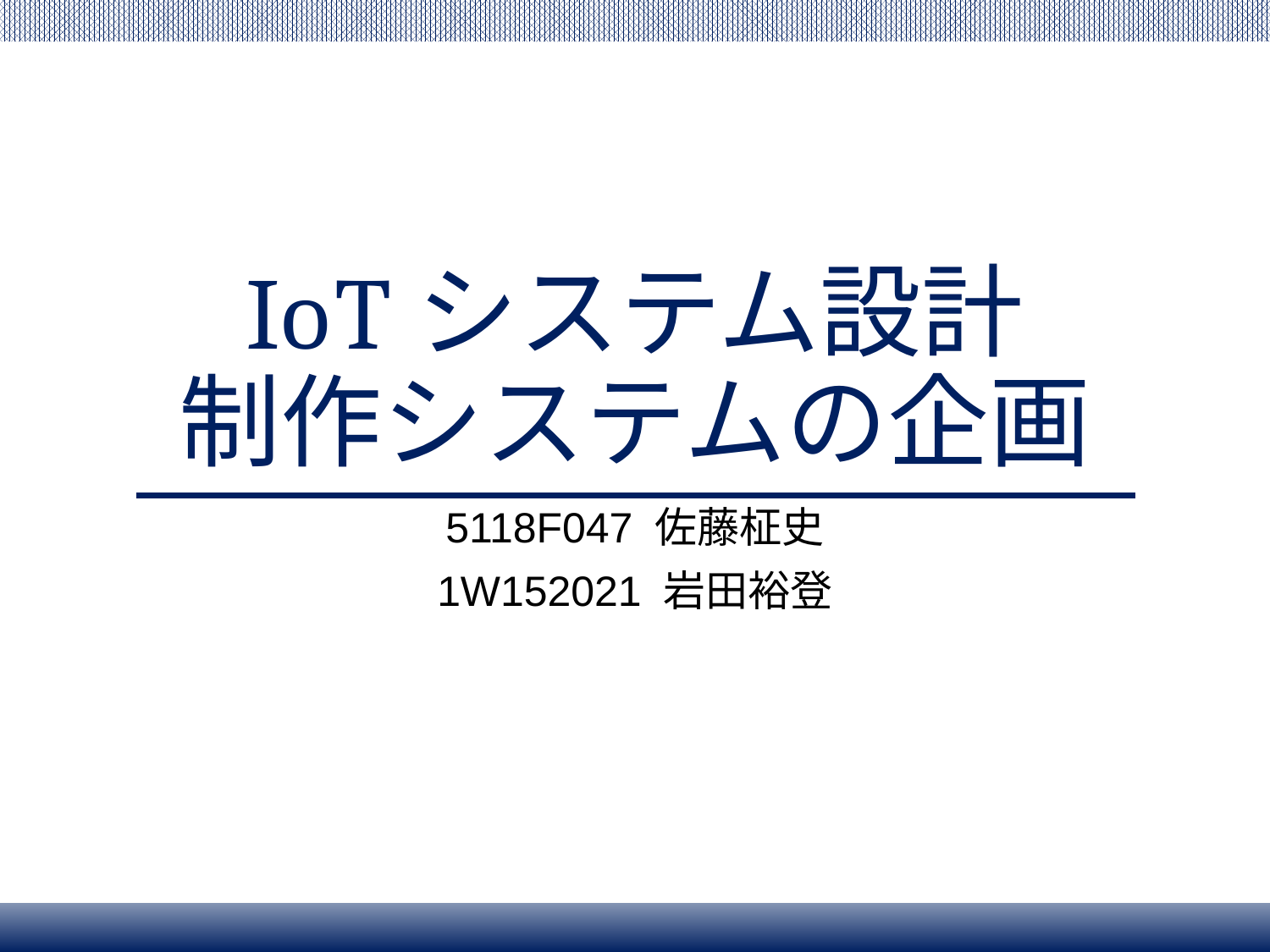

# IoTシステム設計 制作システムの企画
5118F047 佐藤柾史
1W152021 岩田裕登